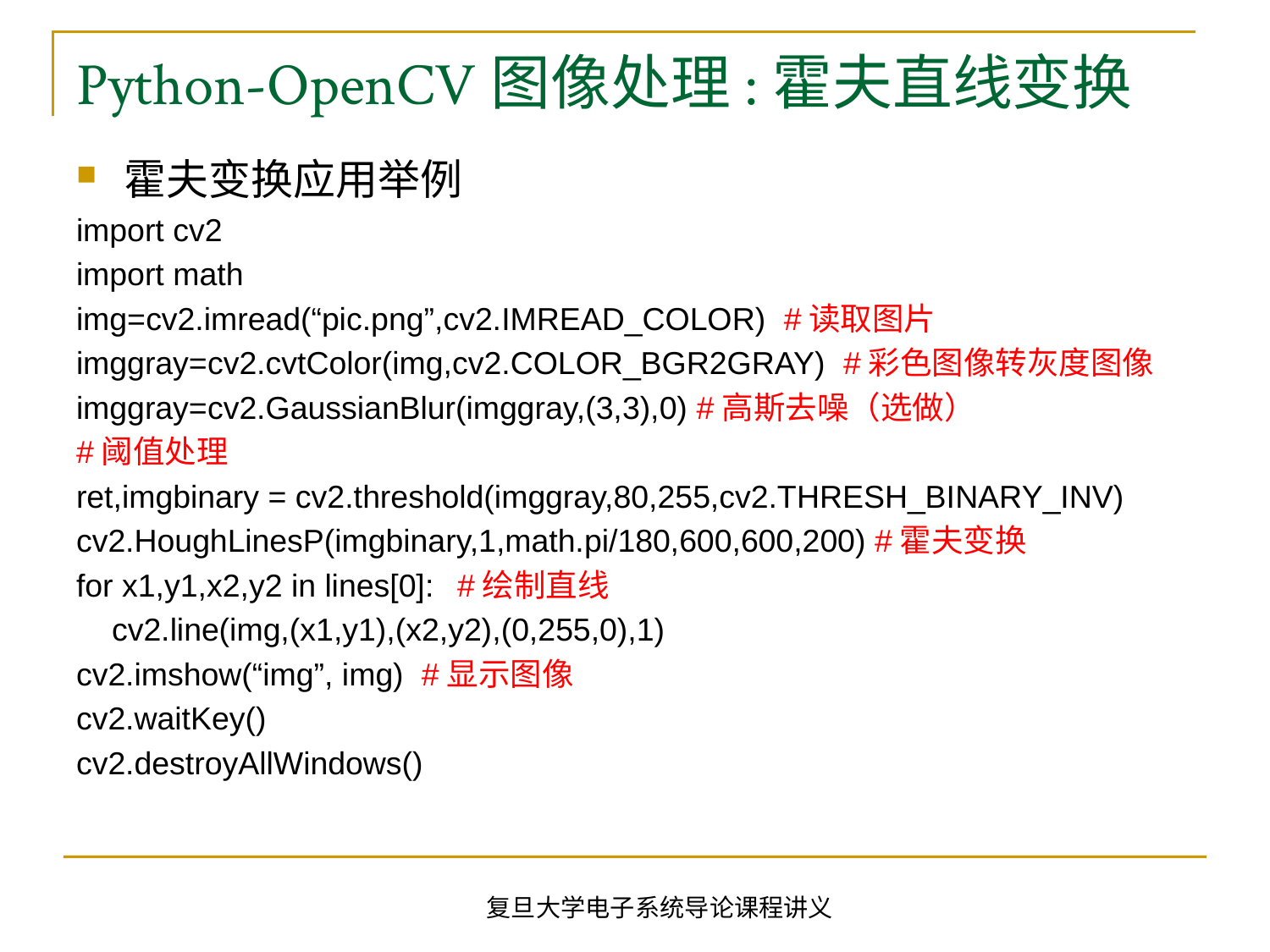

# Python-OpenCV图像处理:霍夫直线变换
霍夫变换应用举例
import cv2
import math
img=cv2.imread(“pic.png”,cv2.IMREAD_COLOR)  #读取图片
imggray=cv2.cvtColor(img,cv2.COLOR_BGR2GRAY)  #彩色图像转灰度图像
imggray=cv2.GaussianBlur(imggray,(3,3),0) #高斯去噪（选做）
#阈值处理
ret,imgbinary = cv2.threshold(imggray,80,255,cv2.THRESH_BINARY_INV)
cv2.HoughLinesP(imgbinary,1,math.pi/180,600,600,200) #霍夫变换
for x1,y1,x2,y2 in lines[0]:	#绘制直线
    cv2.line(img,(x1,y1),(x2,y2),(0,255,0),1)
cv2.imshow(“img”, img)  #显示图像
cv2.waitKey()
cv2.destroyAllWindows()